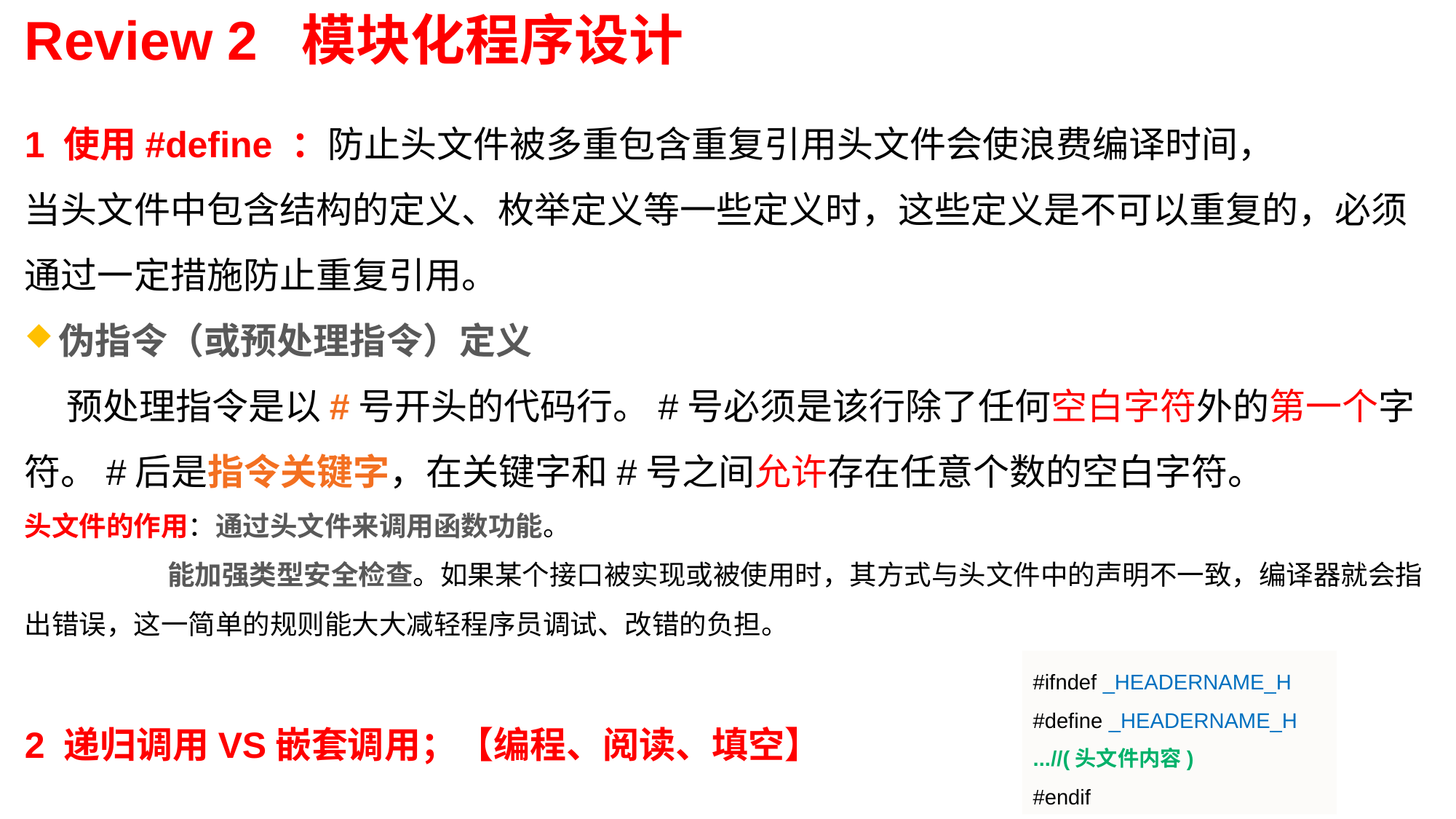

Review 2  模块化程序设计
1 使用#define ：防止头文件被多重包含重复引用头文件会使浪费编译时间，
当头文件中包含结构的定义、枚举定义等一些定义时，这些定义是不可以重复的，必须通过一定措施防止重复引用。
伪指令（或预处理指令）定义
    预处理指令是以#号开头的代码行。#号必须是该行除了任何空白字符外的第一个字符。#后是指令关键字，在关键字和#号之间允许存在任意个数的空白字符。
头文件的作用：通过头文件来调用函数功能。
                      能加强类型安全检查。如果某个接口被实现或被使用时，其方式与头文件中的声明不一致，编译器就会指出错误，这一简单的规则能大大减轻程序员调试、改错的负担。
#ifndef _HEADERNAME_H
#define _HEADERNAME_H
...//(头文件内容)
#endif
2 递归调用VS嵌套调用；【编程、阅读、填空】